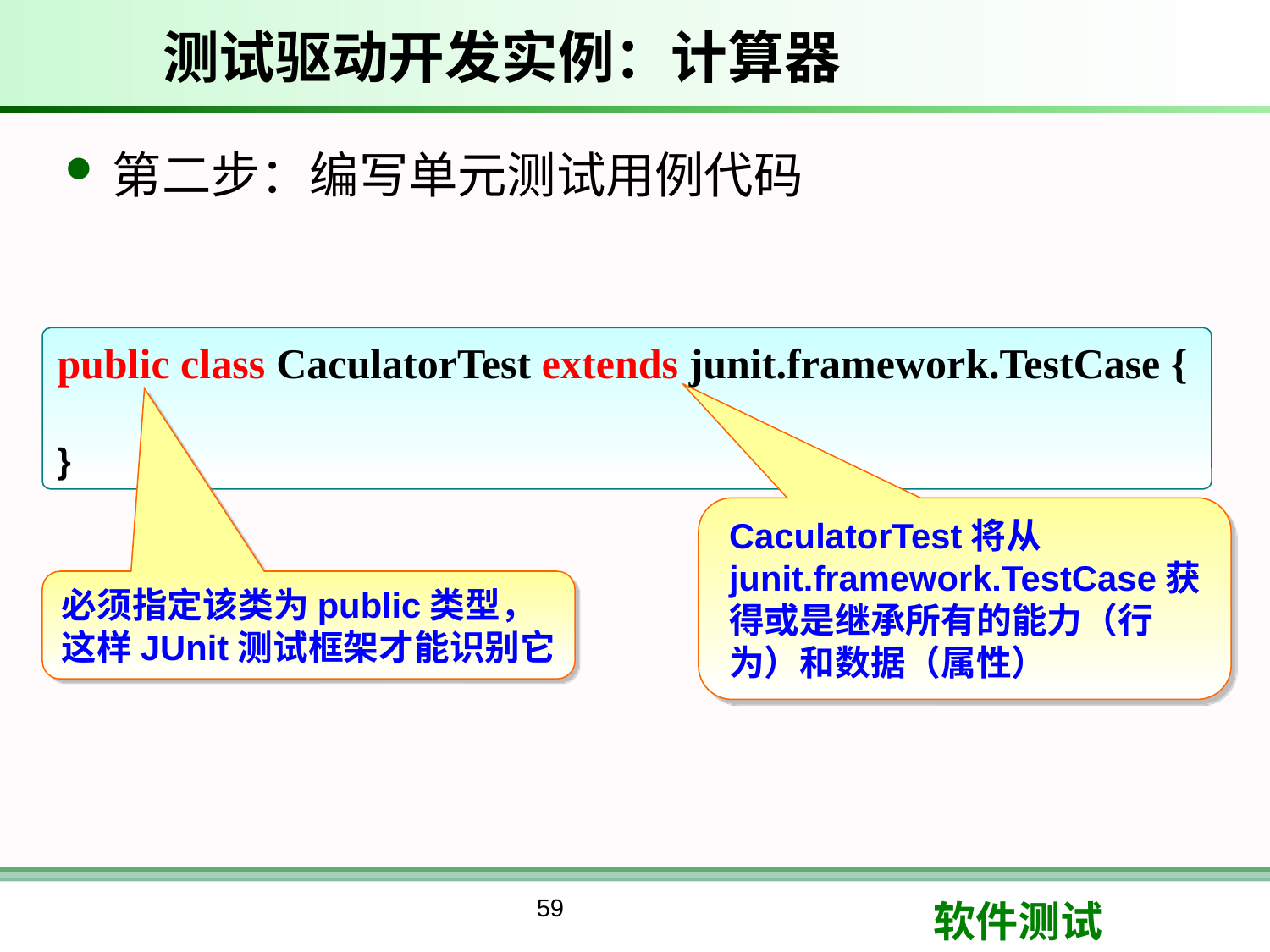

# 测试驱动开发实例：计算器
第二步：编写单元测试用例代码
public class CaculatorTest extends junit.framework.TestCase {

}
CaculatorTest将从junit.framework.TestCase获得或是继承所有的能力（行为）和数据（属性）
必须指定该类为public类型，这样JUnit测试框架才能识别它
59